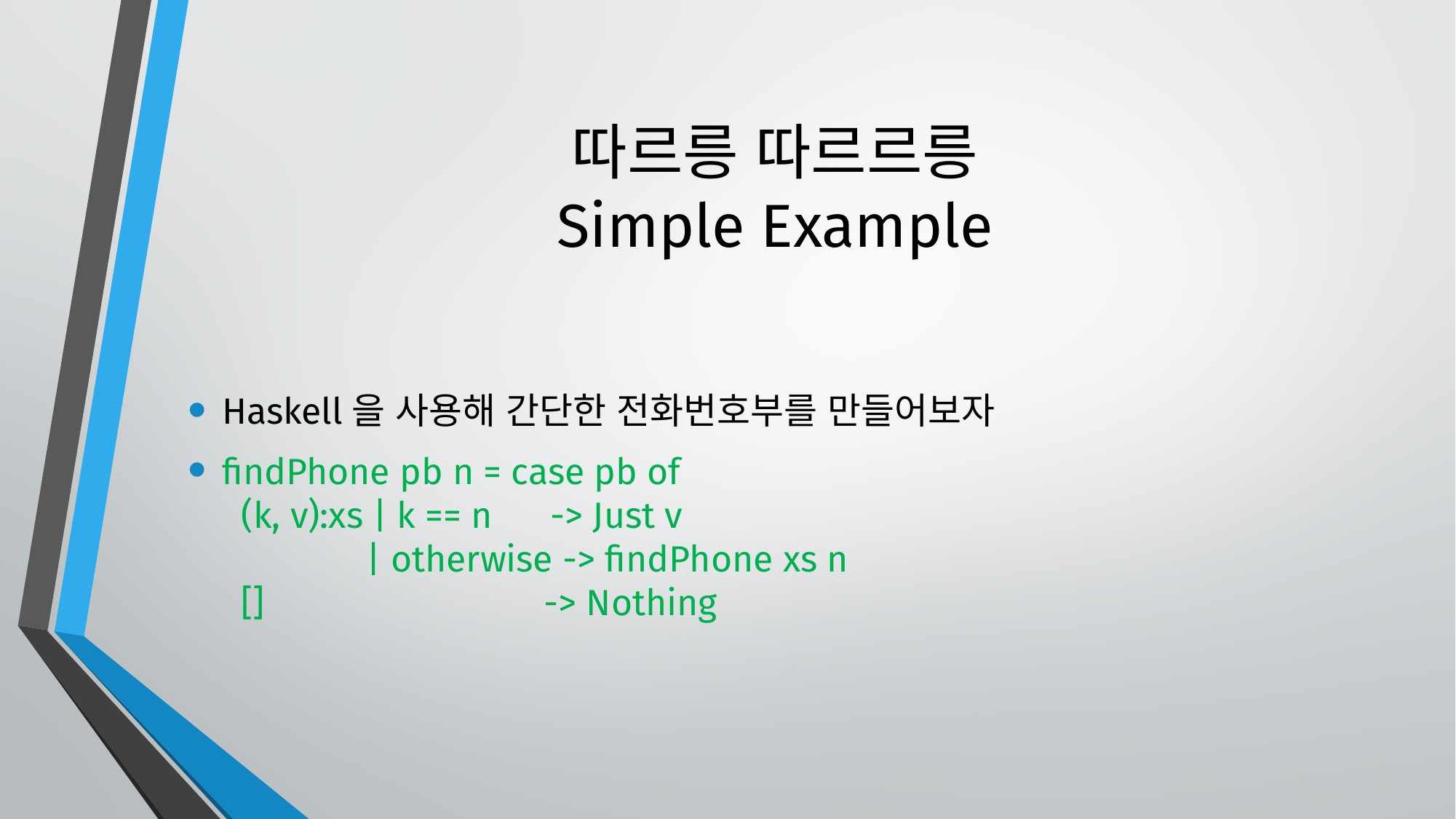

# 따르릉 따르르릉 Simple Example
Haskell을 사용해 간단한 전화번호부를 만들어보자
findPhone pb n = case pb of
  (k, v):xs | k == n      -> Just v
               | otherwise -> findPhone xs n
  []                             -> Nothing